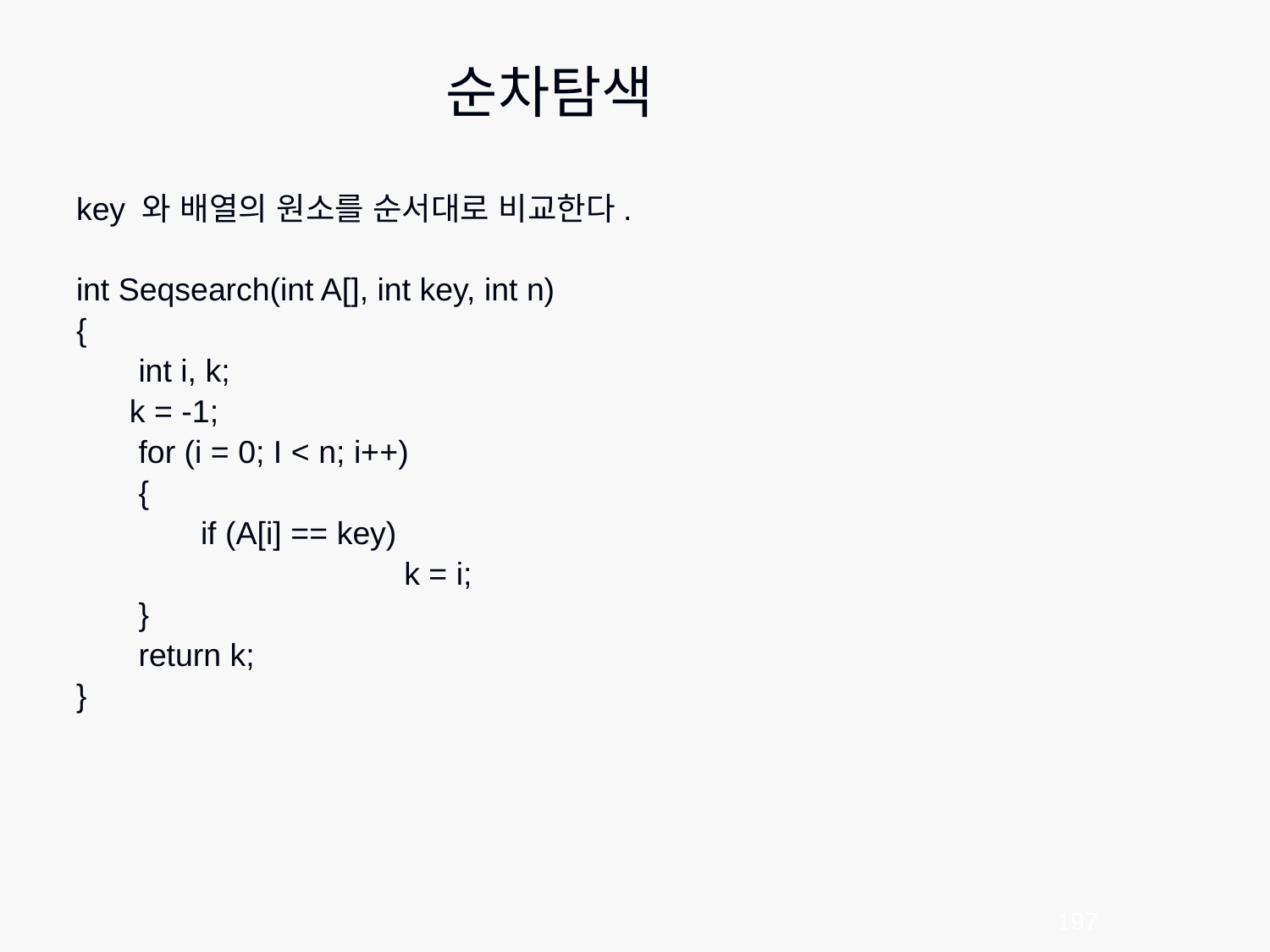

순차탐색
key 와 배열의 원소를 순서대로 비교한다.

int Seqsearch(int A[], int key, int n)
{
       int i, k;
      k = -1;
       for (i = 0; I < n; i++)
       {
              if (A[i] == key)
			k = i;
       }
       return k;
}
197